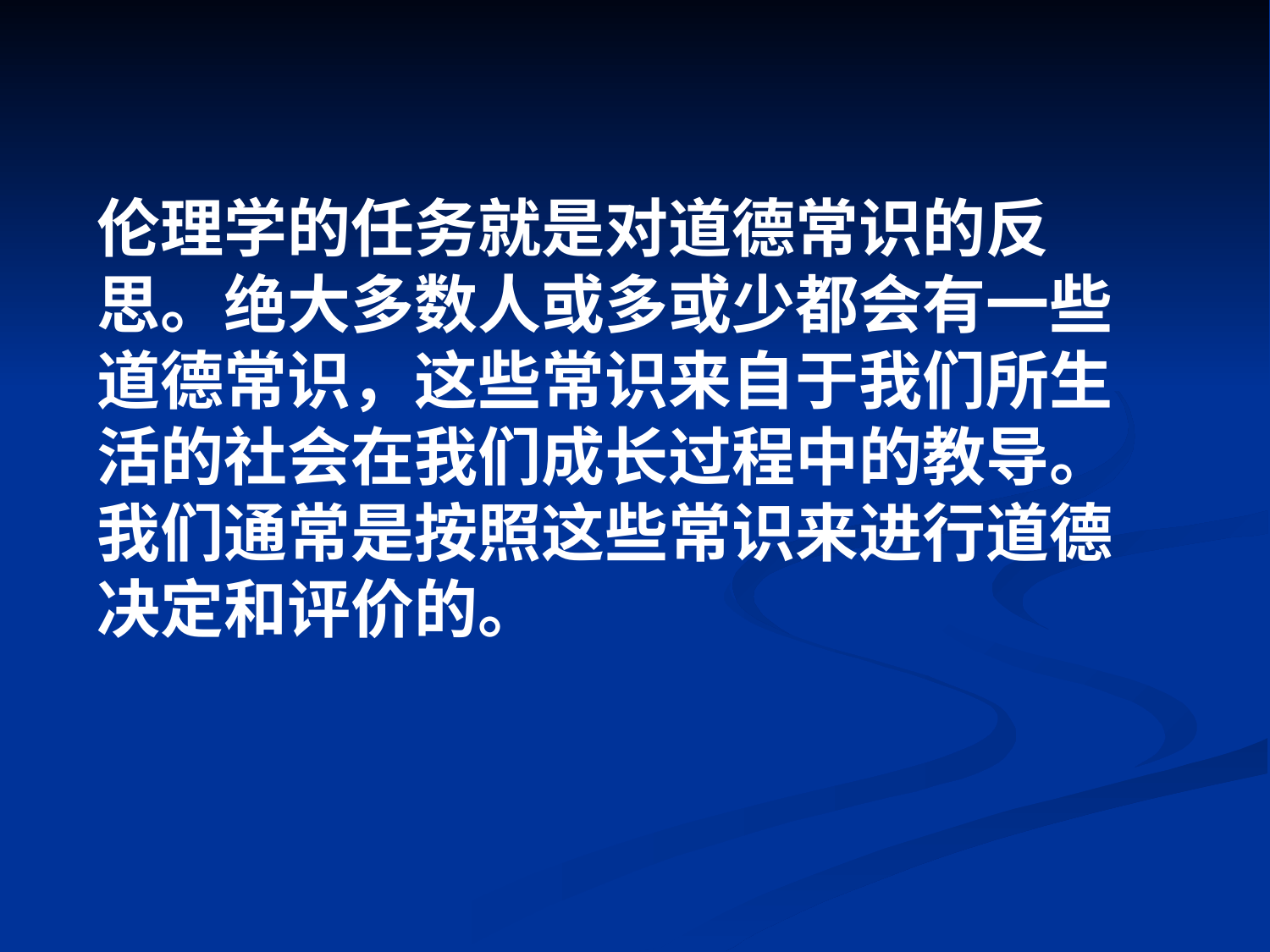

伦理学的任务就是对道德常识的反思。绝大多数人或多或少都会有一些道德常识，这些常识来自于我们所生活的社会在我们成长过程中的教导。我们通常是按照这些常识来进行道德决定和评价的。